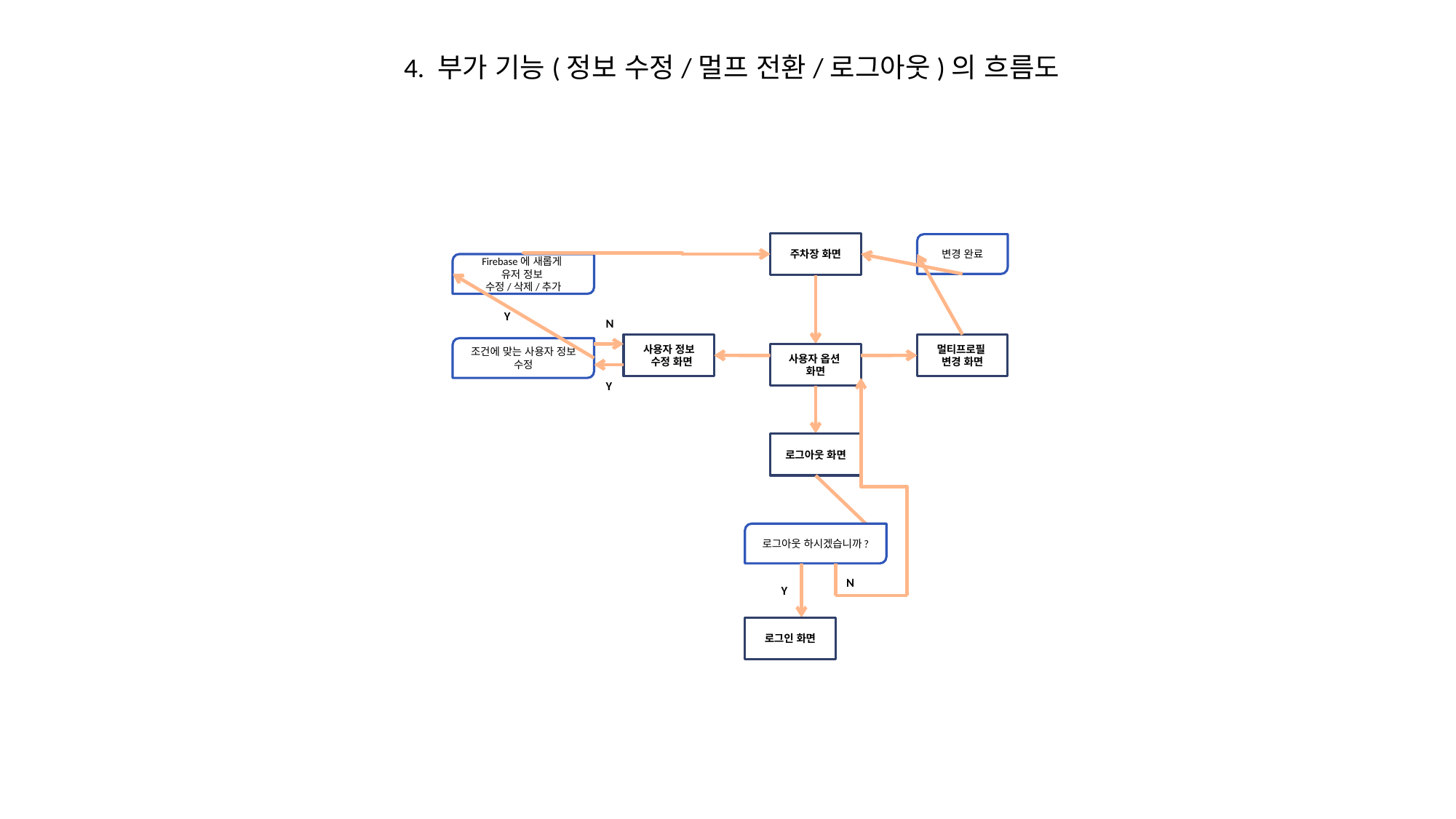

4. 부가 기능(정보 수정/멀프 전환/로그아웃)의 흐름도
주차장 화면
변경 완료
Firebase에 새롭게
유저 정보
수정/삭제/추가
Y
N
사용자 정보
 수정 화면
멀티프로필
변경 화면
조건에 맞는 사용자 정보 수정
사용자 옵션
화면
Y
로그아웃 화면
로그아웃 하시겠습니까?
N
Y
로그인 화면